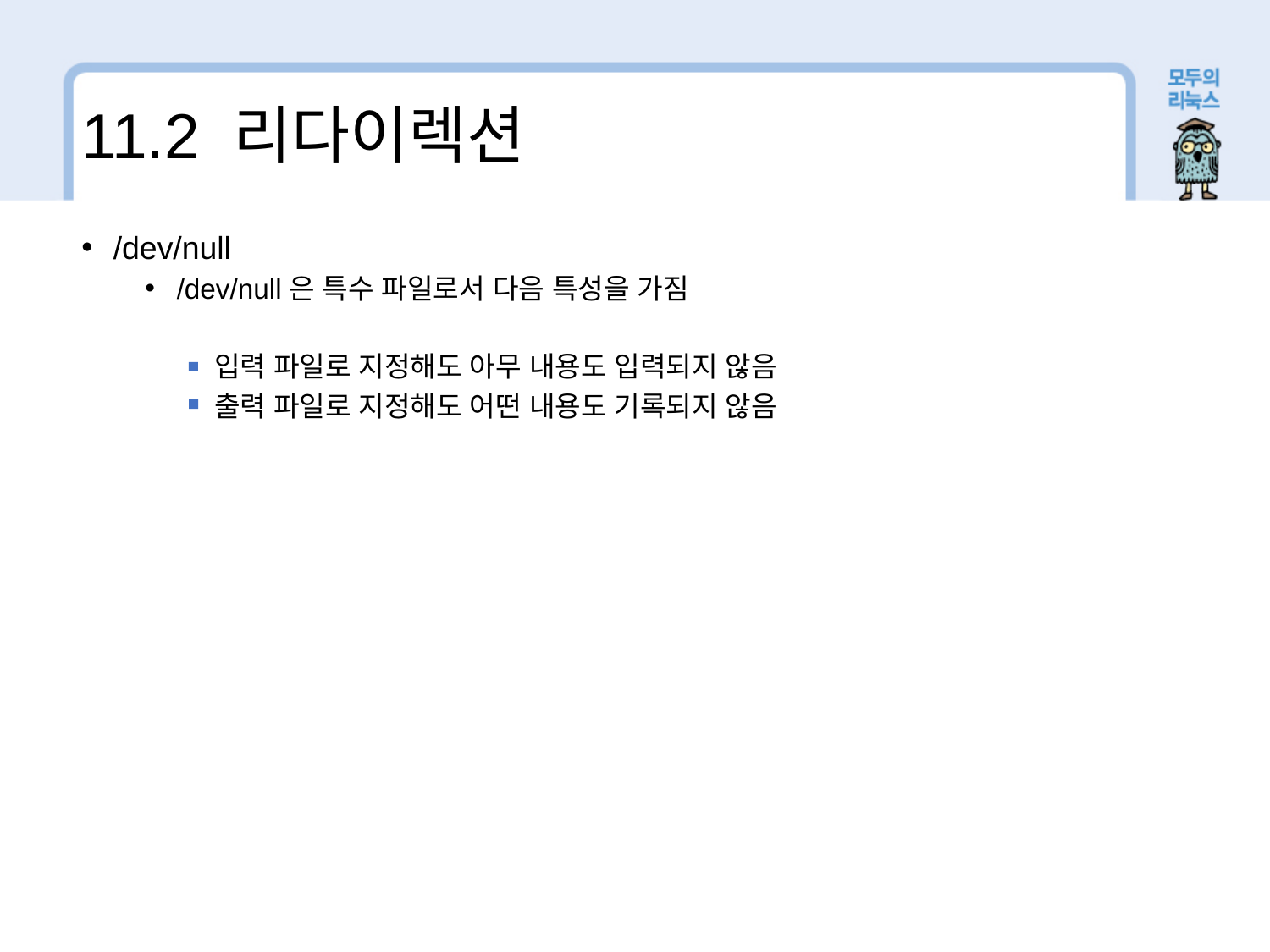

11.2 리다이렉션
/dev/null
/dev/null은 특수 파일로서 다음 특성을 가짐

        입력 파일로 지정해도 아무 내용도 입력되지 않음
        출력 파일로 지정해도 어떤 내용도 기록되지 않음